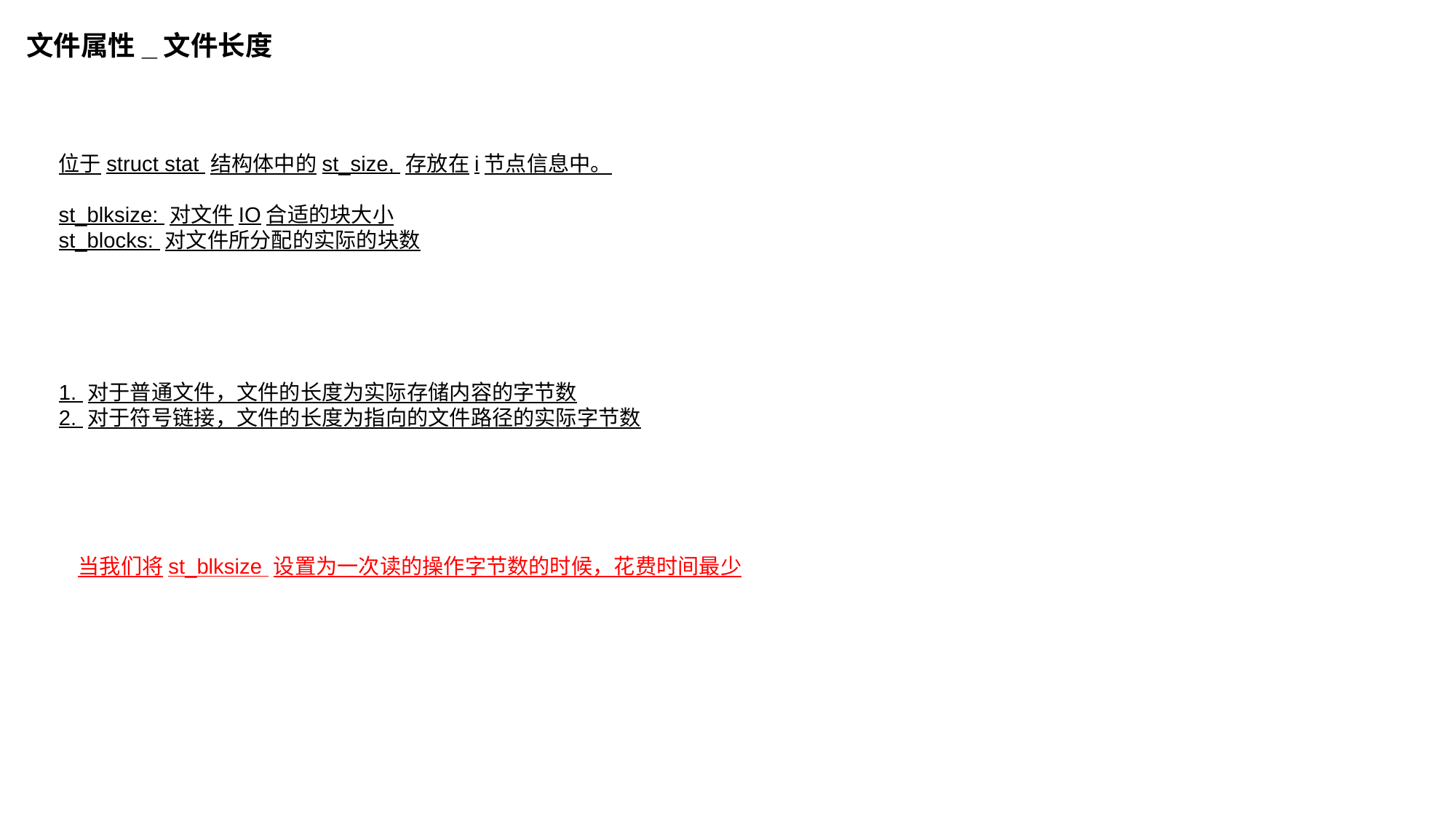

文件属性_文件长度
位于struct stat 结构体中的st_size, 存放在i节点信息中。

st_blksize: 对文件IO合适的块大小
st_blocks: 对文件所分配的实际的块数
1. 对于普通文件，文件的长度为实际存储内容的字节数
2. 对于符号链接，文件的长度为指向的文件路径的实际字节数
当我们将st_blksize 设置为一次读的操作字节数的时候，花费时间最少